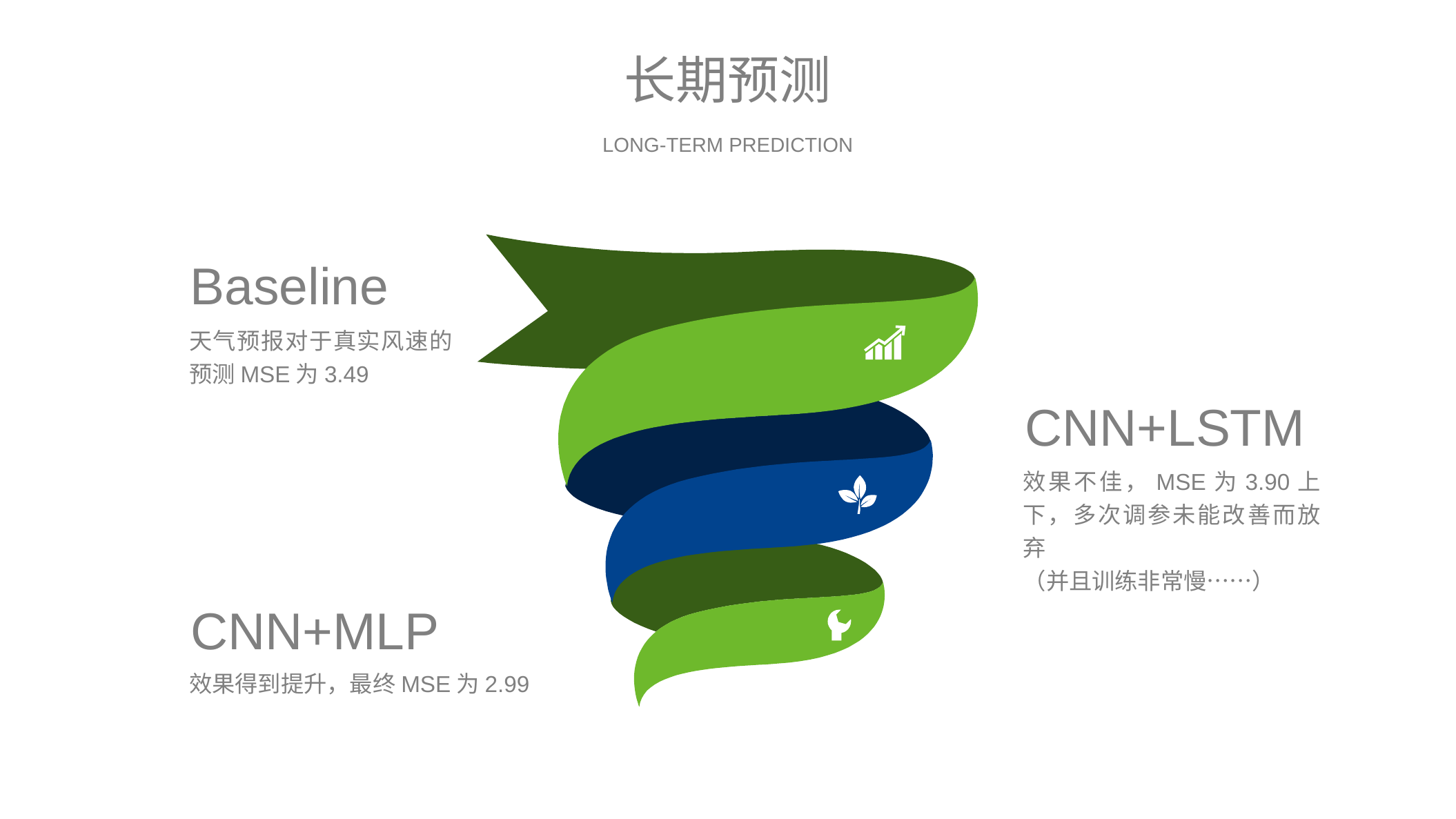

长期预测
LONG-TERM PREDICTION

Baseline
天气预报对于真实风速的预测MSE为3.49
CNN+LSTM
效果不佳，MSE为3.90上下，多次调参未能改善而放弃
（并且训练非常慢……）
CNN+MLP
效果得到提升，最终MSE为2.99